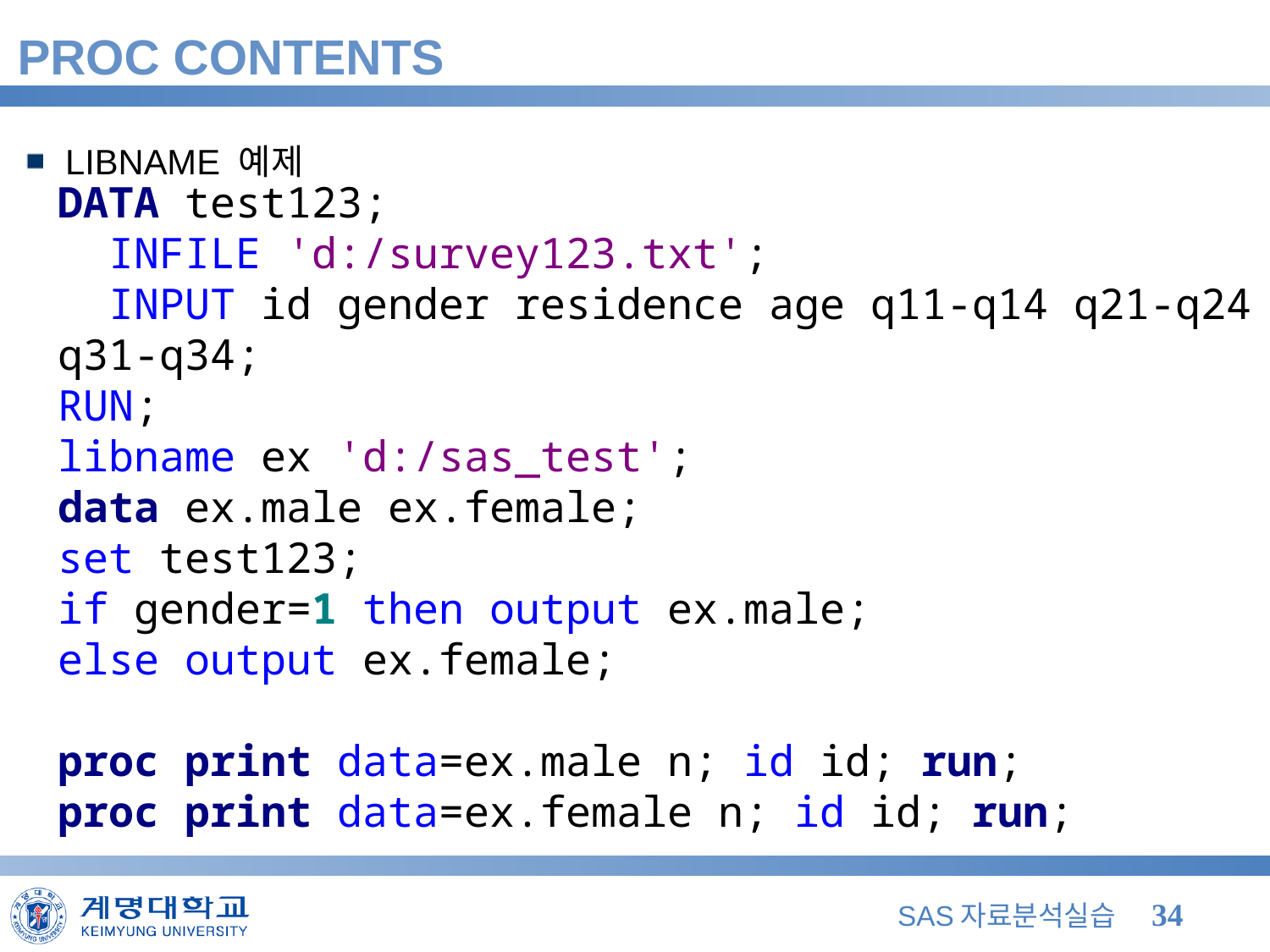

# PROC CONTENTS
LIBNAME 예제
DATA test123;
  INFILE 'd:/survey123.txt';
  INPUT id gender residence age q11-q14 q21-q24 q31-q34;
RUN;
libname ex 'd:/sas_test';
data ex.male ex.female;
set test123;
if gender=1 then output ex.male;
else output ex.female;

proc print data=ex.male n; id id; run;
proc print data=ex.female n; id id; run;